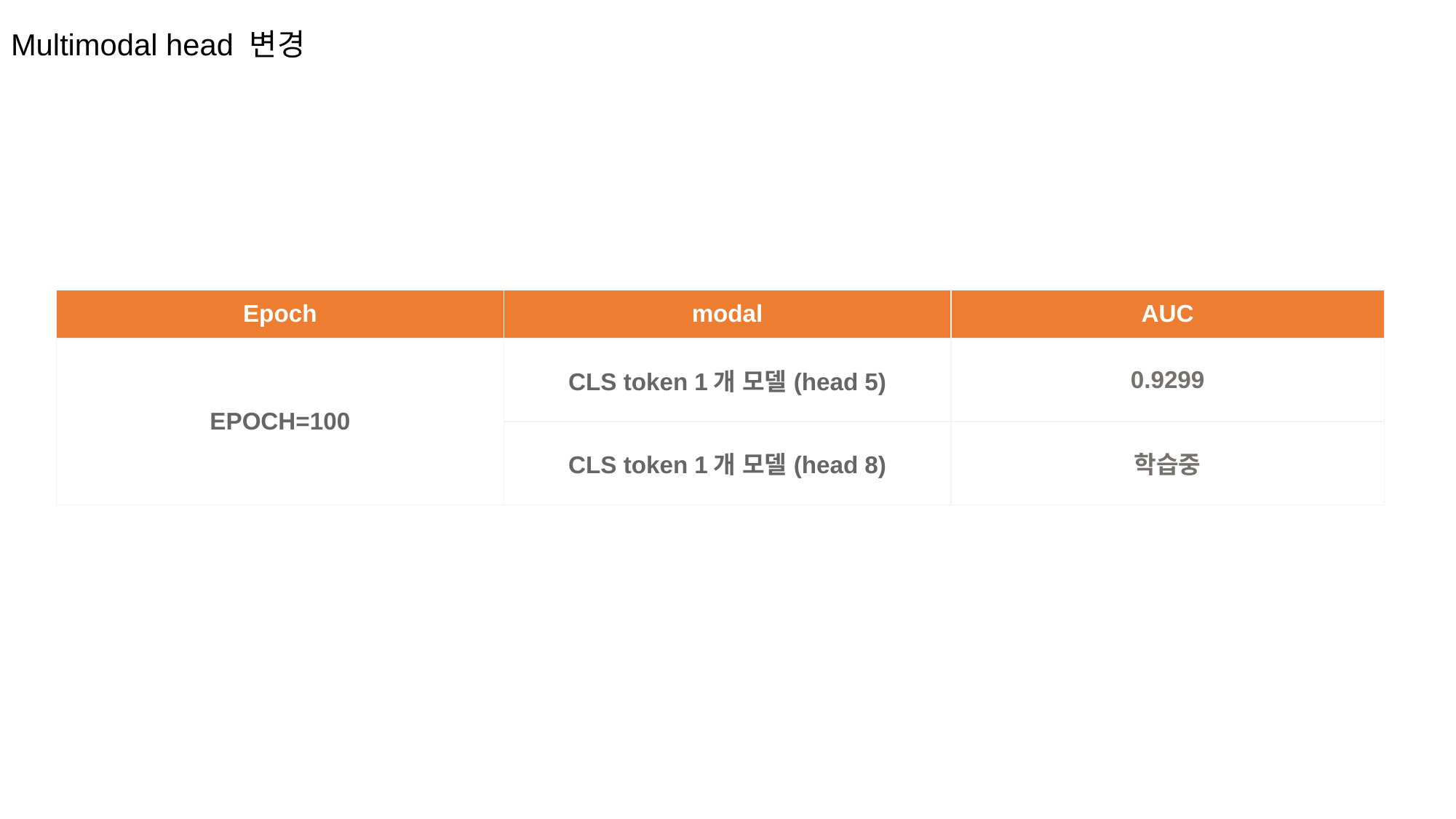

# Multimodal head 변경
| Epoch | modal | AUC |
| --- | --- | --- |
| EPOCH=100 | CLS token 1개 모델(head 5) | 0.9299 |
|  | CLS token 1개 모델(head 8) | 학습중 |